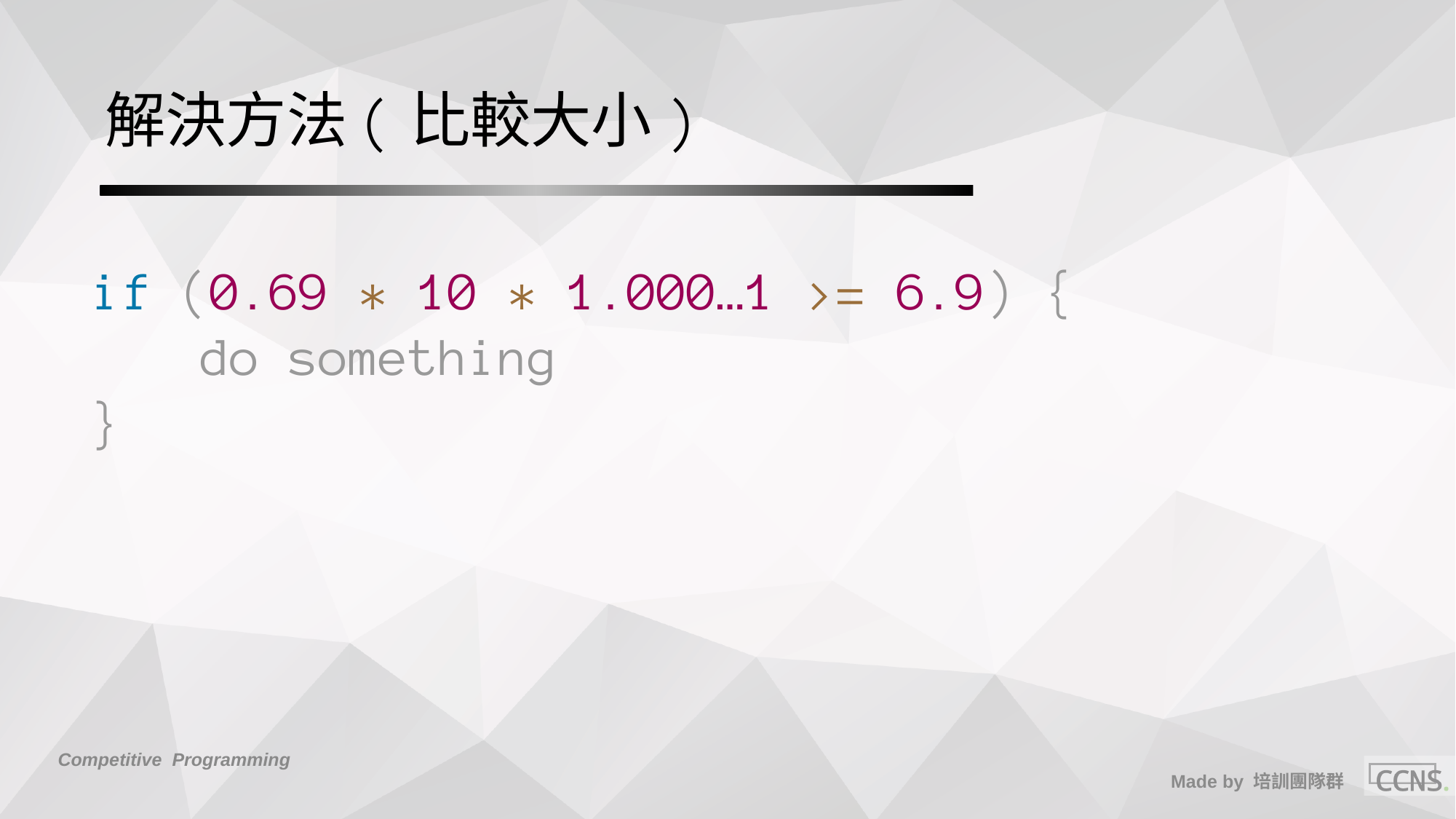

# 解決方法(比較大小)
if (0.69 * 10 * 1.000…1 >= 6.9) {
	do something
}